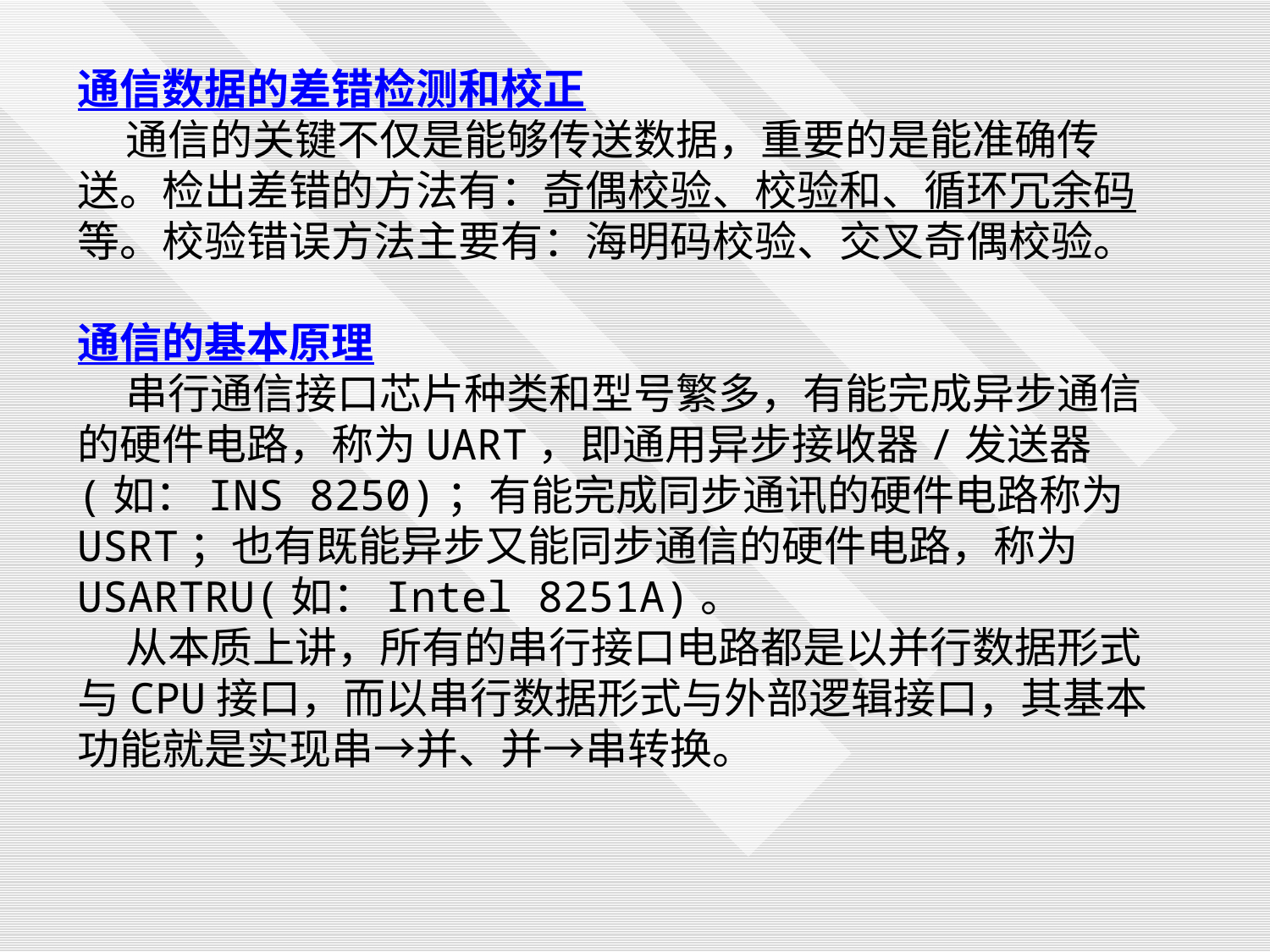

通信数据的差错检测和校正
    通信的关键不仅是能够传送数据，重要的是能准确传送。检出差错的方法有：奇偶校验、校验和、循环冗余码等。校验错误方法主要有：海明码校验、交叉奇偶校验。

通信的基本原理
    串行通信接口芯片种类和型号繁多，有能完成异步通信的硬件电路，称为UART，即通用异步接收器/发送器(如：INS 8250)；有能完成同步通讯的硬件电路称为USRT；也有既能异步又能同步通信的硬件电路，称为USARTRU(如：Intel 8251A)。
    从本质上讲，所有的串行接口电路都是以并行数据形式与CPU接口，而以串行数据形式与外部逻辑接口，其基本功能就是实现串→并、并→串转换。